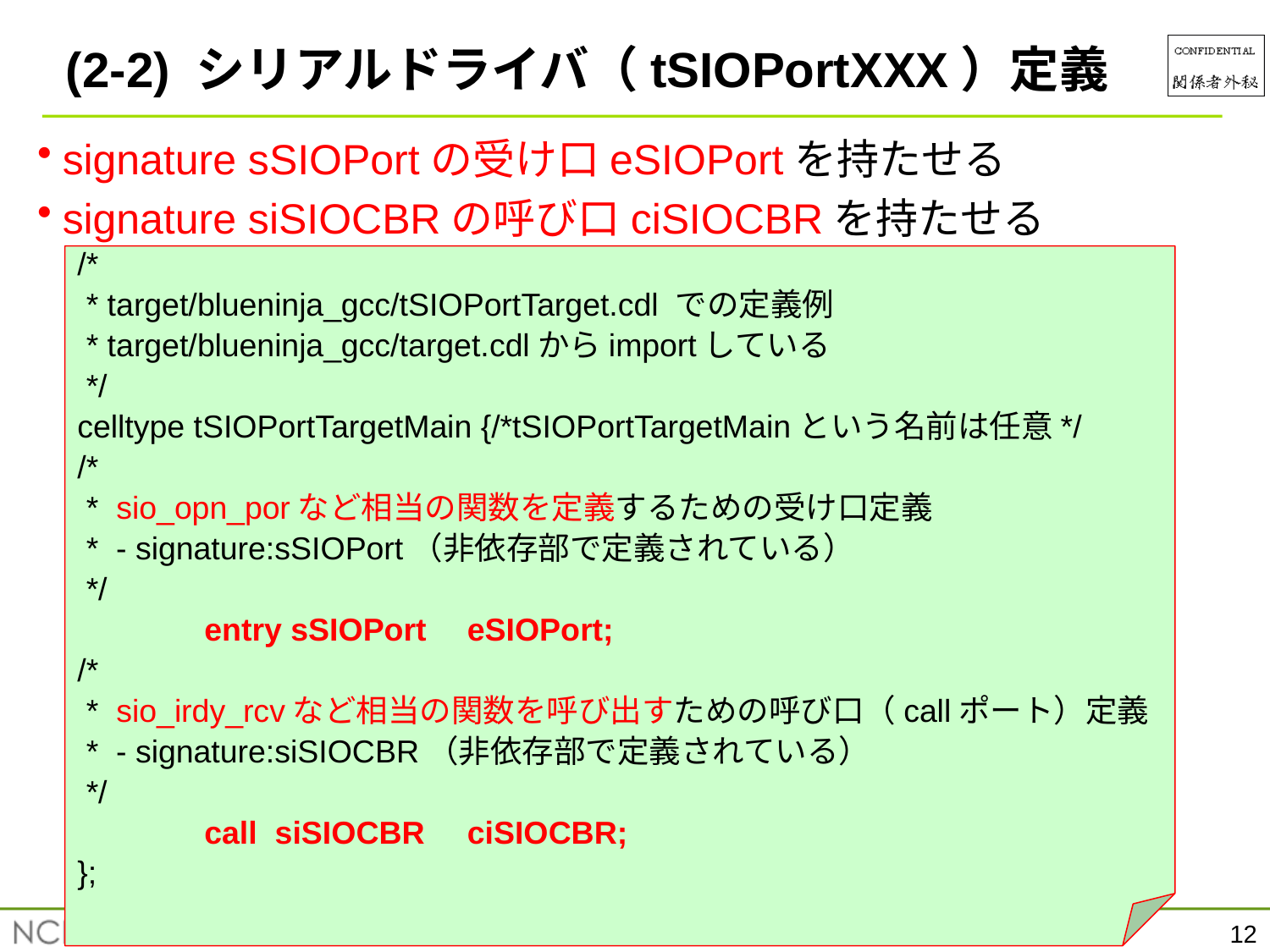

(2-2) シリアルドライバ（tSIOPortXXX）定義
signature sSIOPortの受け口eSIOPortを持たせる
signature siSIOCBRの呼び口ciSIOCBRを持たせる

/*
 * target/blueninja_gcc/tSIOPortTarget.cdl での定義例
 * target/blueninja_gcc/target.cdlからimportしている
 */
celltype tSIOPortTargetMain {/*tSIOPortTargetMainという名前は任意*/
/*
 *  sio_opn_porなど相当の関数を定義するための受け口定義
 *  - signature:sSIOPort（非依存部で定義されている）
 */
	entry sSIOPort	 eSIOPort;
/*
 *  sio_irdy_rcvなど相当の関数を呼び出すための呼び口（callポート）定義
 *  - signature:siSIOCBR（非依存部で定義されている）
 */
	call  siSIOCBR	 ciSIOCBR;
};
12